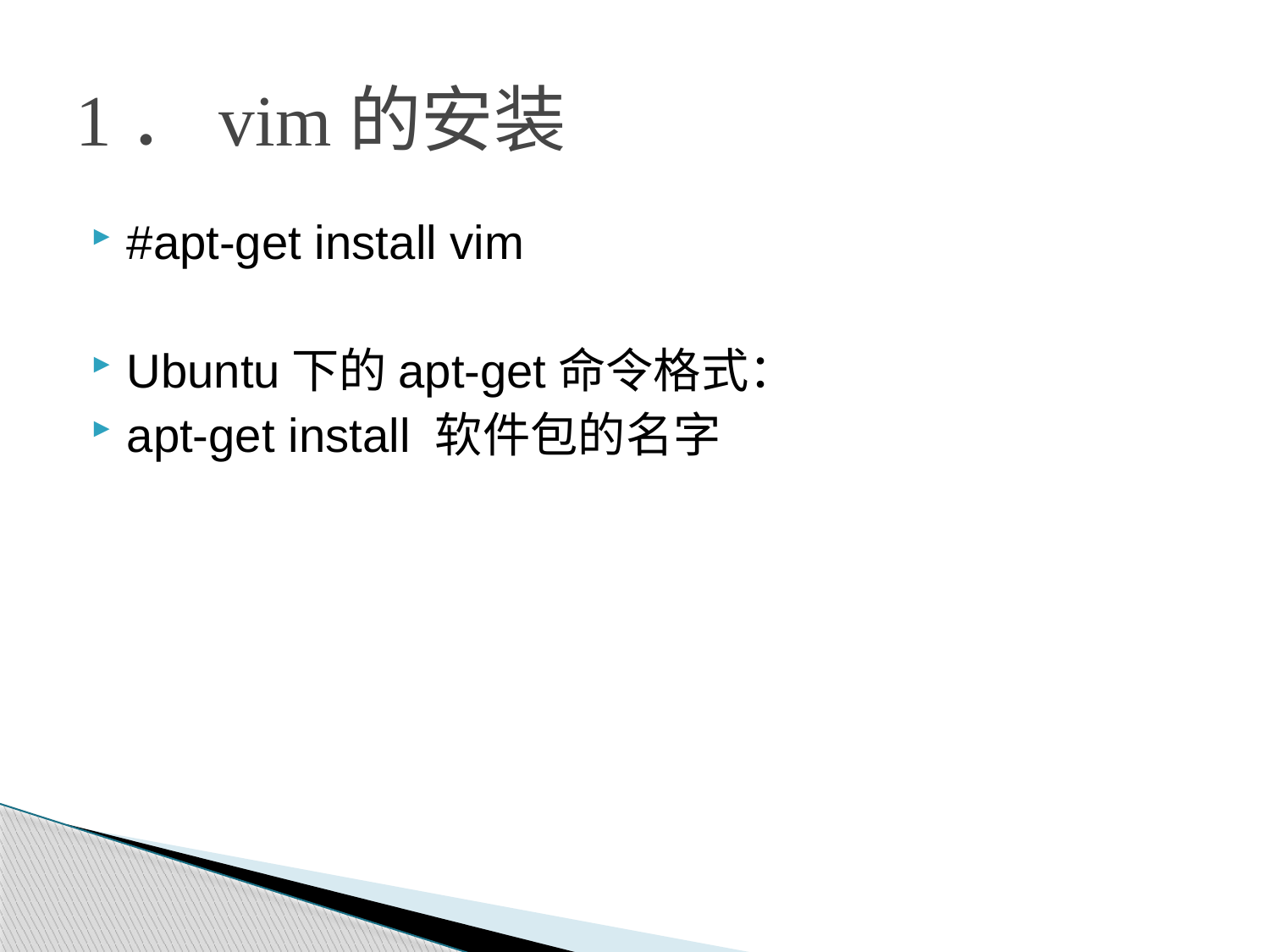

# 1．vim的安装
#apt-get install vim

Ubuntu下的apt-get命令格式：
apt-get install 软件包的名字